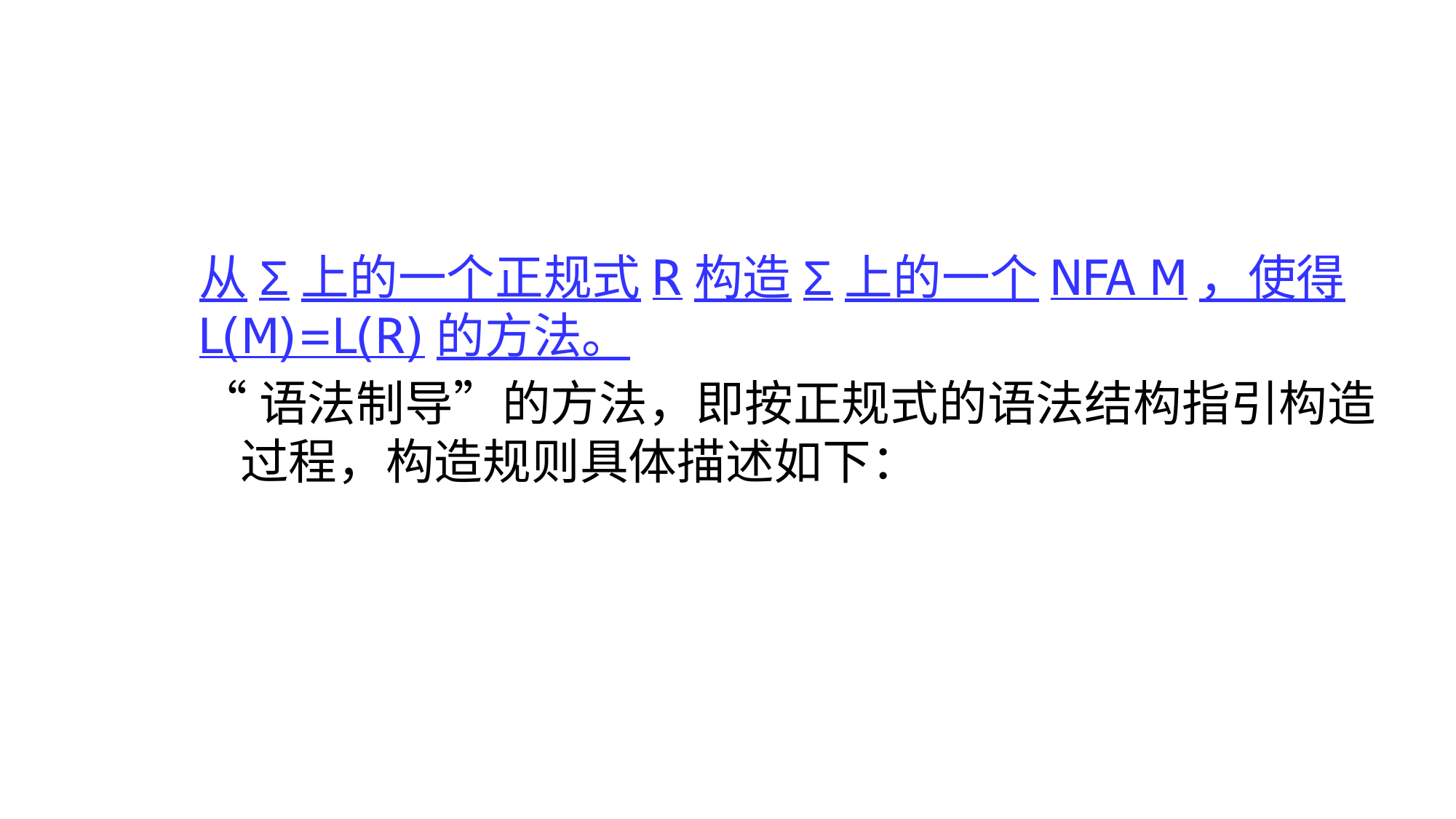

从Σ上的一个正规式R构造Σ上的一个NFA M，使得L(M)=L(R)的方法。
“语法制导”的方法，即按正规式的语法结构指引构造过程，构造规则具体描述如下：
58